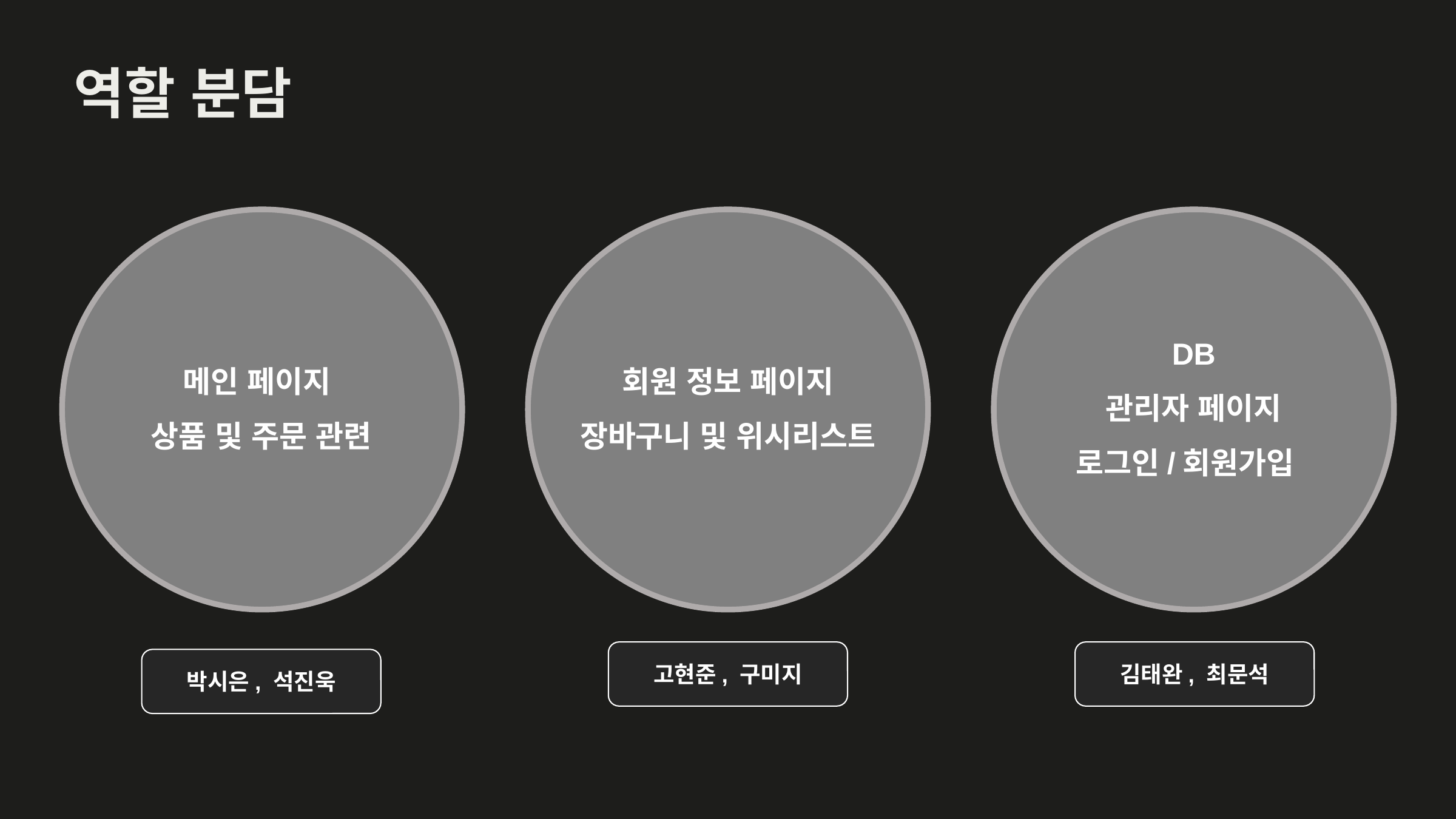

역할 분담

DB
관리자 페이지
로그인/회원가입
회원 정보 페이지
장바구니 및 위시리스트
메인 페이지
상품 및 주문 관련

고현준, 구미지

김태완, 최문석

박시은, 석진욱